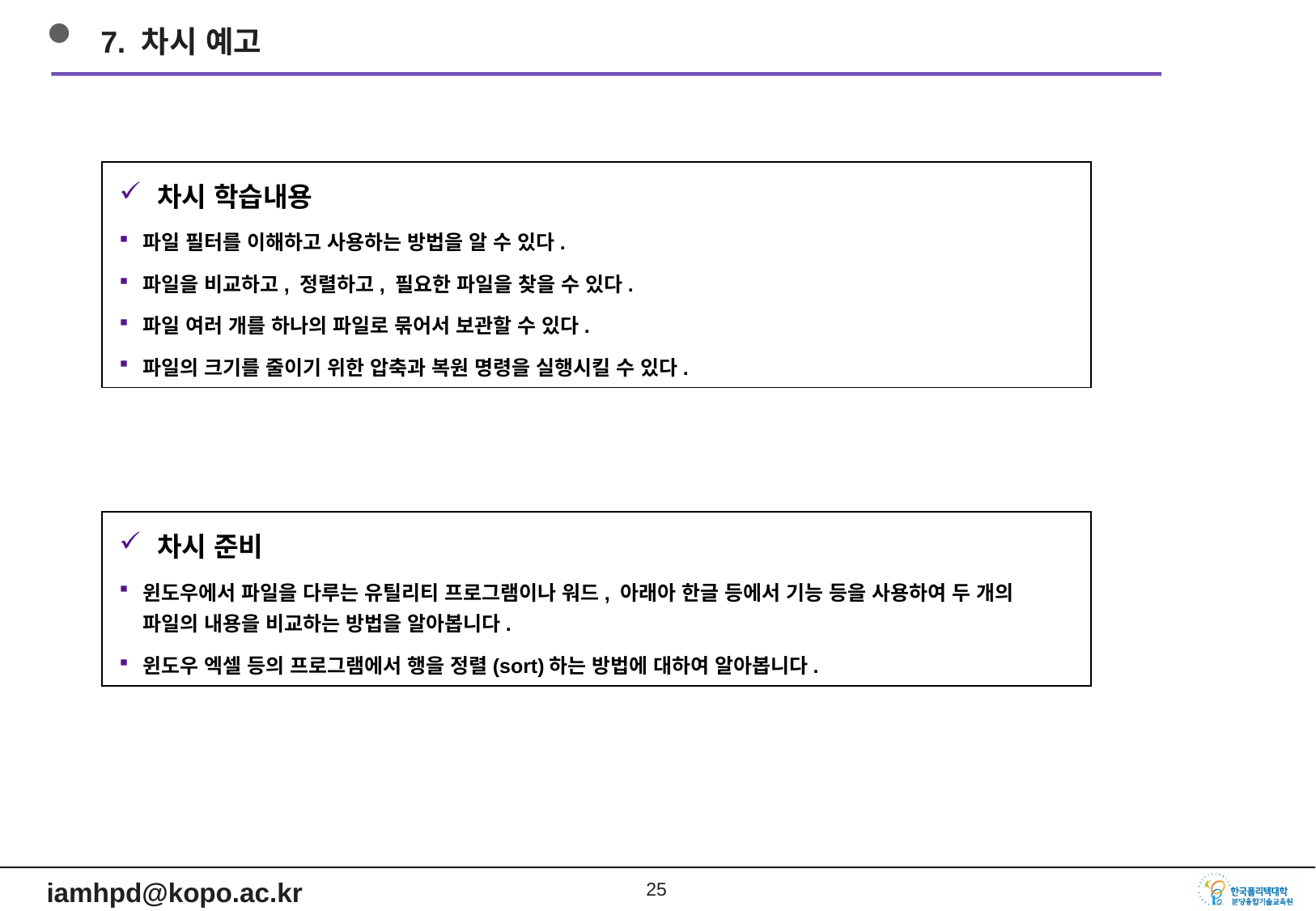

7. 차시 예고
차시 학습내용
파일 필터를 이해하고 사용하는 방법을 알 수 있다.
파일을 비교하고, 정렬하고, 필요한 파일을 찾을 수 있다.
파일 여러 개를 하나의 파일로 묶어서 보관할 수 있다.
파일의 크기를 줄이기 위한 압축과 복원 명령을 실행시킬 수 있다.
차시 준비
윈도우에서 파일을 다루는 유틸리티 프로그램이나 워드, 아래아 한글 등에서 기능 등을 사용하여 두 개의 파일의 내용을 비교하는 방법을 알아봅니다.
윈도우 엑셀 등의 프로그램에서 행을 정렬(sort)하는 방법에 대하여 알아봅니다.
25